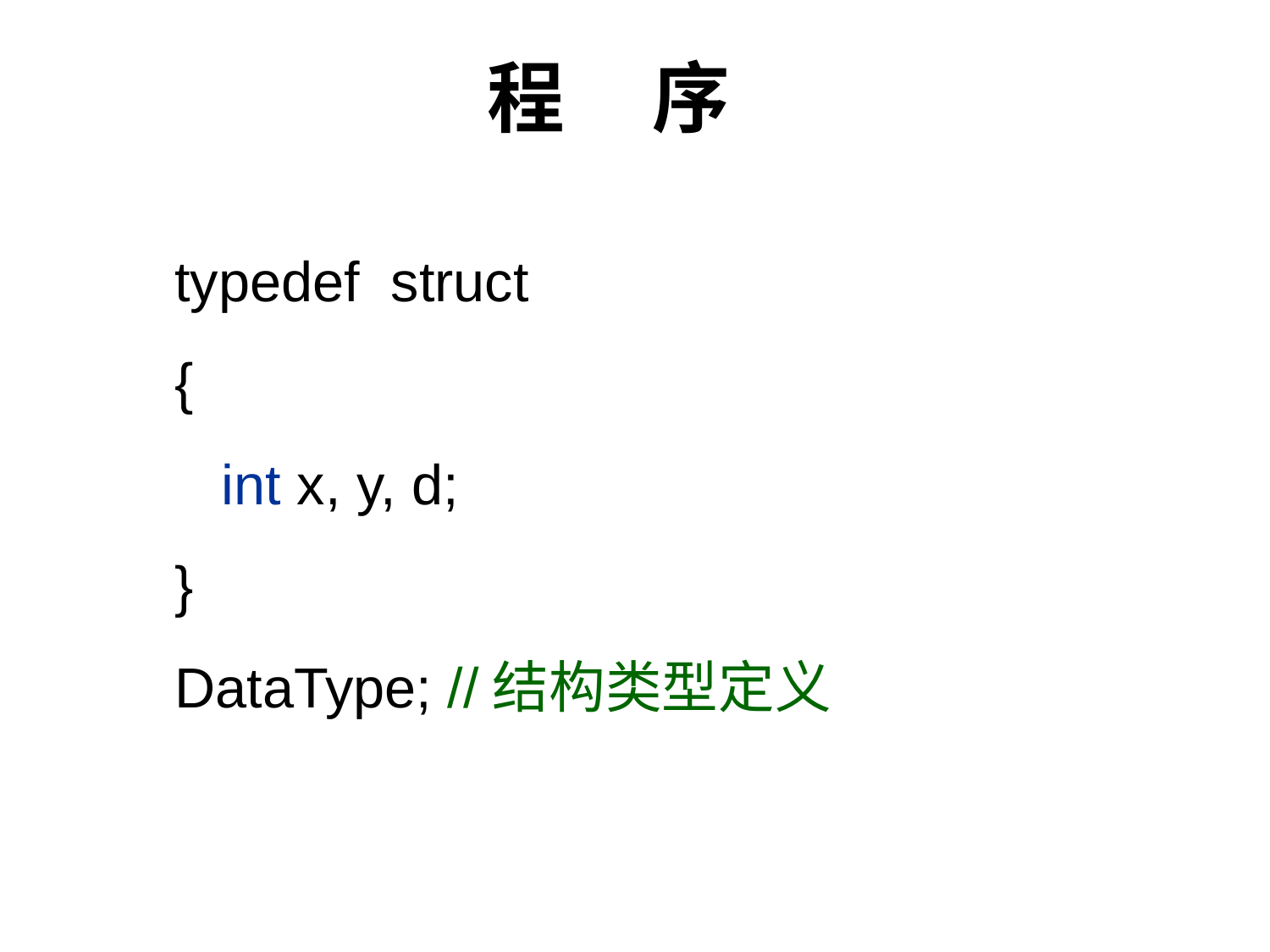

# 程     序
typedef  struct
{
   int x, y, d;
}
DataType; //结构类型定义